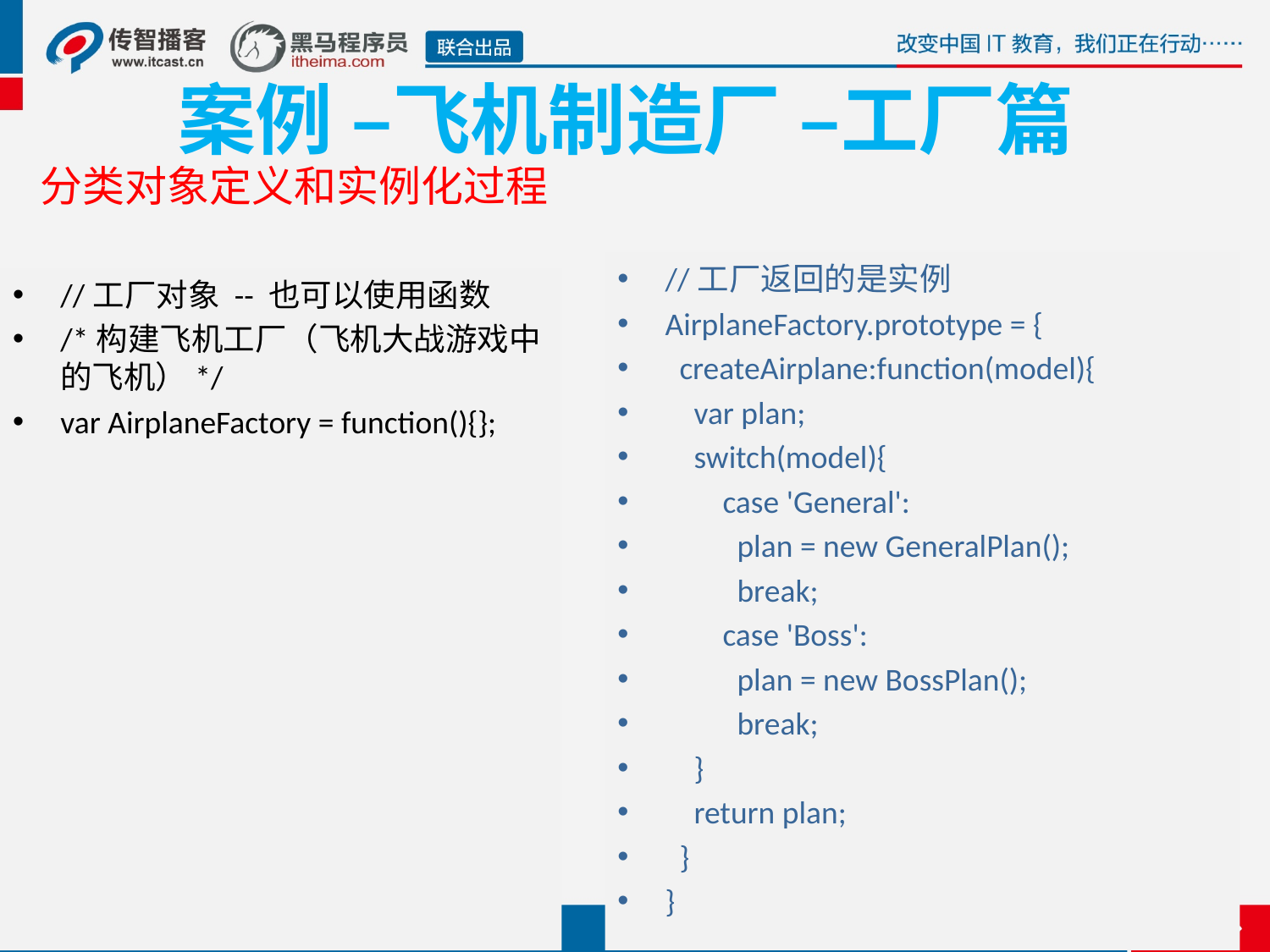

# 案例 –飞机制造厂 –工厂篇
分类对象定义和实例化过程
//工厂返回的是实例
AirplaneFactory.prototype = {
  createAirplane:function(model){
    var plan;
    switch(model){
        case 'General':
          plan = new GeneralPlan();
          break;
        case 'Boss':
          plan = new BossPlan();
          break;
    }
    return plan;
  }
}
//工厂对象 -- 也可以使用函数
/*构建飞机工厂（飞机大战游戏中的飞机）*/
var AirplaneFactory = function(){};